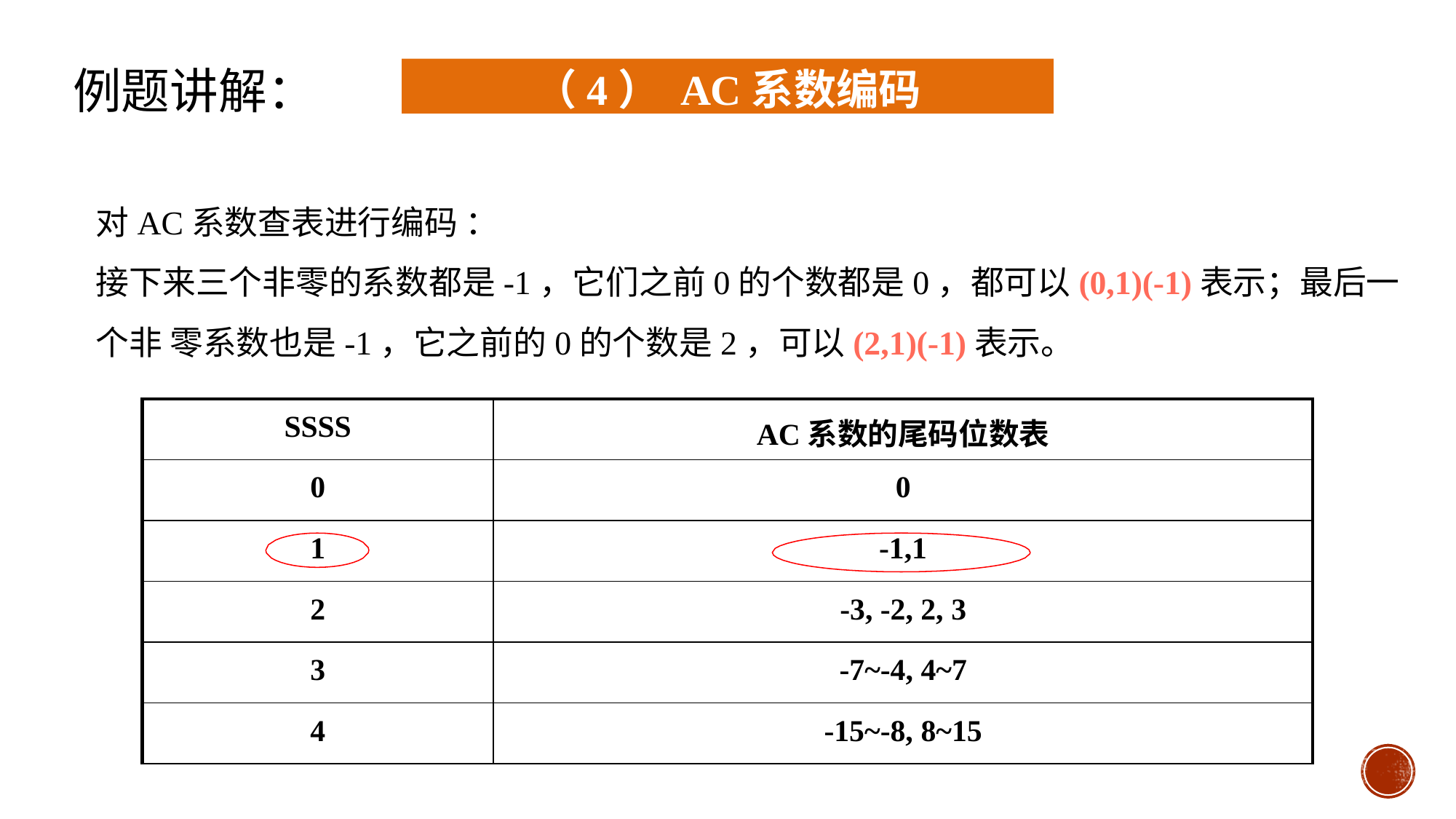

例题讲解：
（4） AC系数编码
对AC系数查表进行编码 ：
接下来三个非零的系数都是-1，它们之前0的个数都是0，都可以(0,1)(-1)表示；最后一个非 零系数也是-1，它之前的0的个数是2，可以(2,1)(-1)表示。
| SSSS | AC系数的尾码位数表 |
| --- | --- |
| 0 | 0 |
| 1 | -1,1 |
| 2 | -3, -2, 2, 3 |
| 3 | -7~-4, 4~7 |
| 4 | -15~-8, 8~15 |